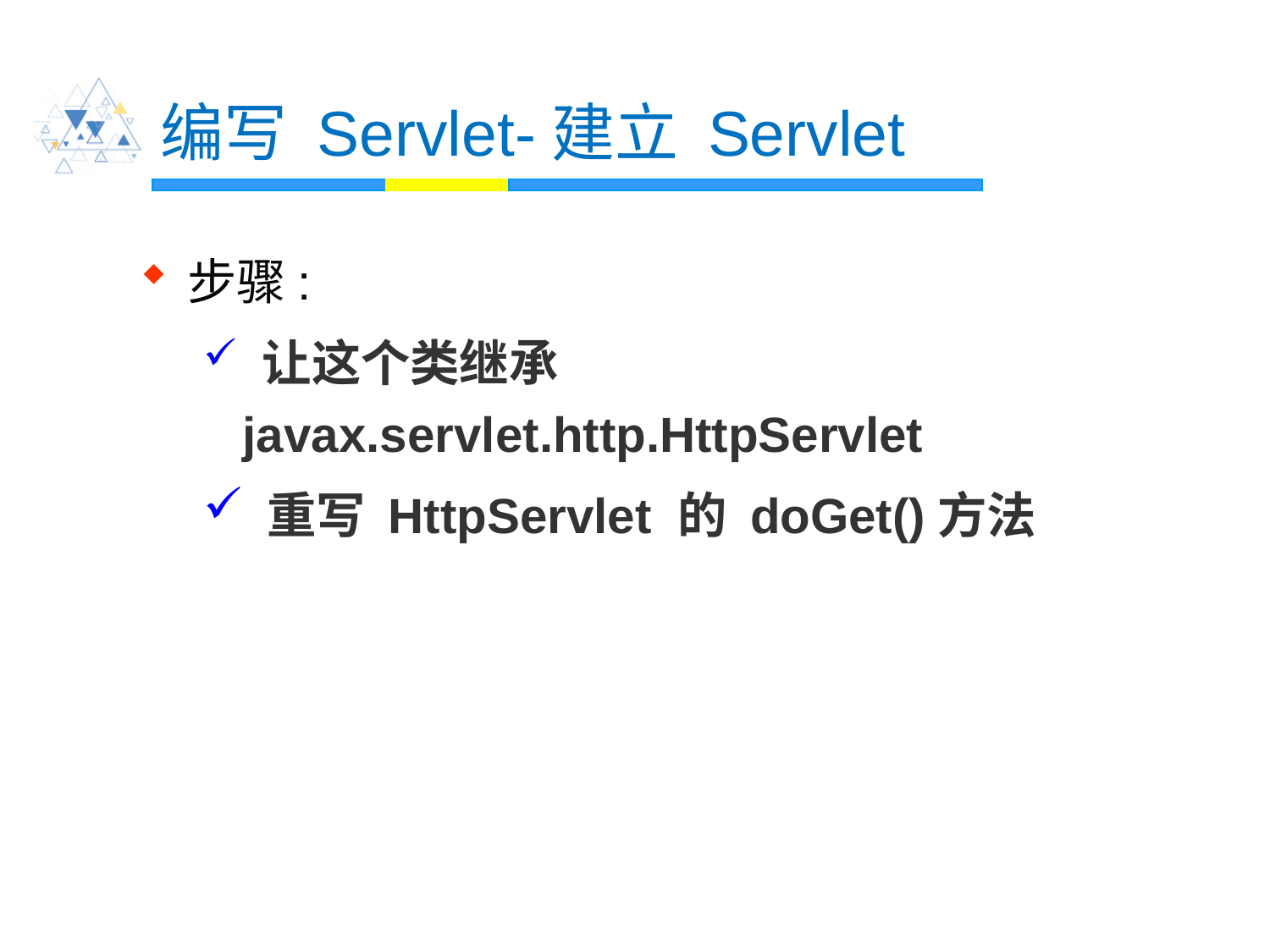

# 编写 Servlet-建立 Servlet
步骤:
 让这个类继承 javax.servlet.http.HttpServlet
 重写 HttpServlet 的 doGet()方法